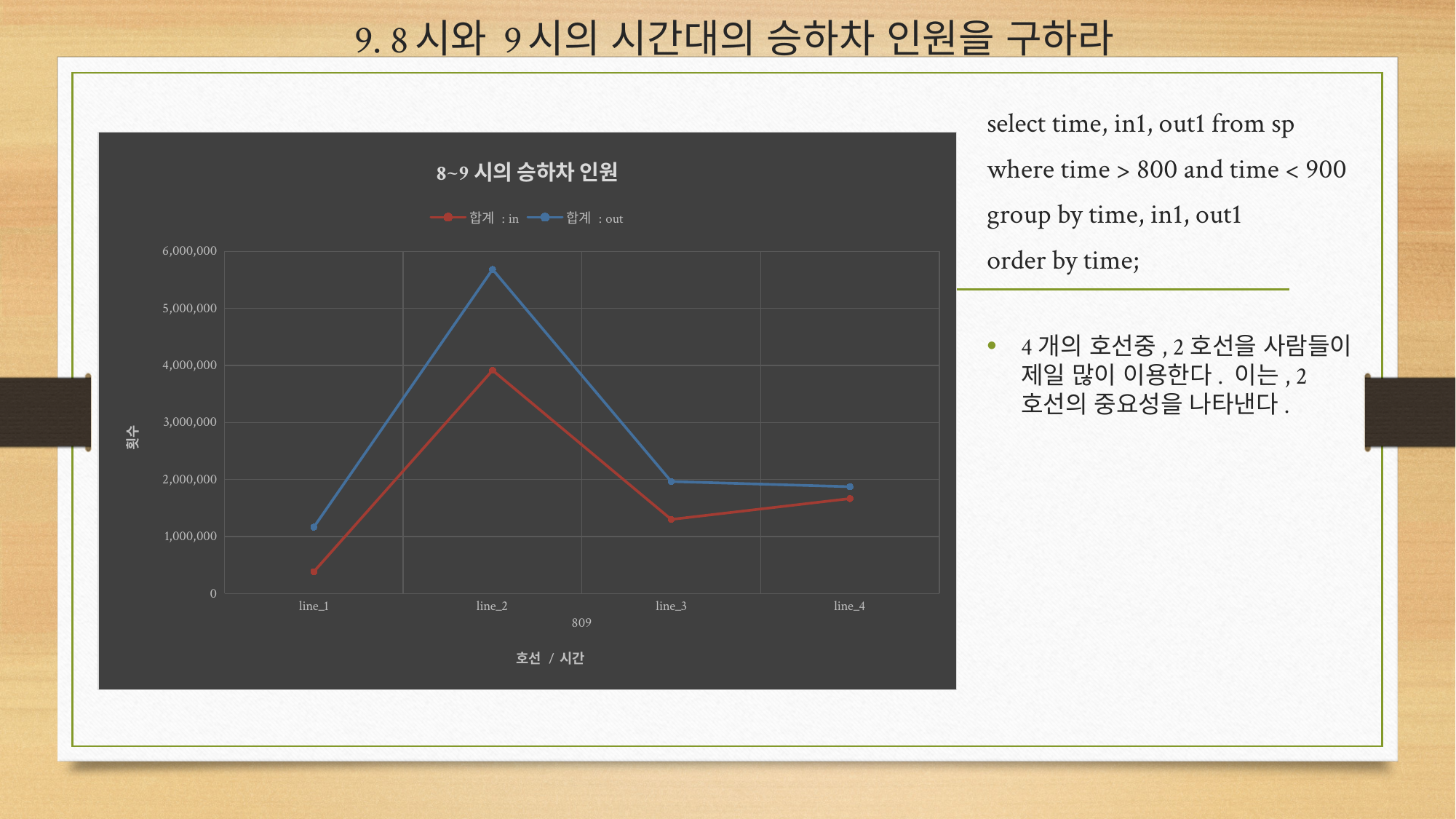

# 9. 8시와 9시의 시간대의 승하차 인원을 구하라
select time, in1, out1 from sp
where time > 800 and time < 900
group by time, in1, out1
order by time;

### Chart: 8~9시의 승하차 인원

| Category | 합계 : in | 합계 : out |
|---|---|---|
| line_1 | 384892.0 | 1165703.0 |
| line_2 | 3914929.0 | 5683879.0 |
| line_3 | 1301035.0 | 1965442.0 |
| line_4 | 1666148.0 | 1874381.0 |
4개의 호선중, 2호선을 사람들이 제일 많이 이용한다. 이는, 2호선의 중요성을 나타낸다.